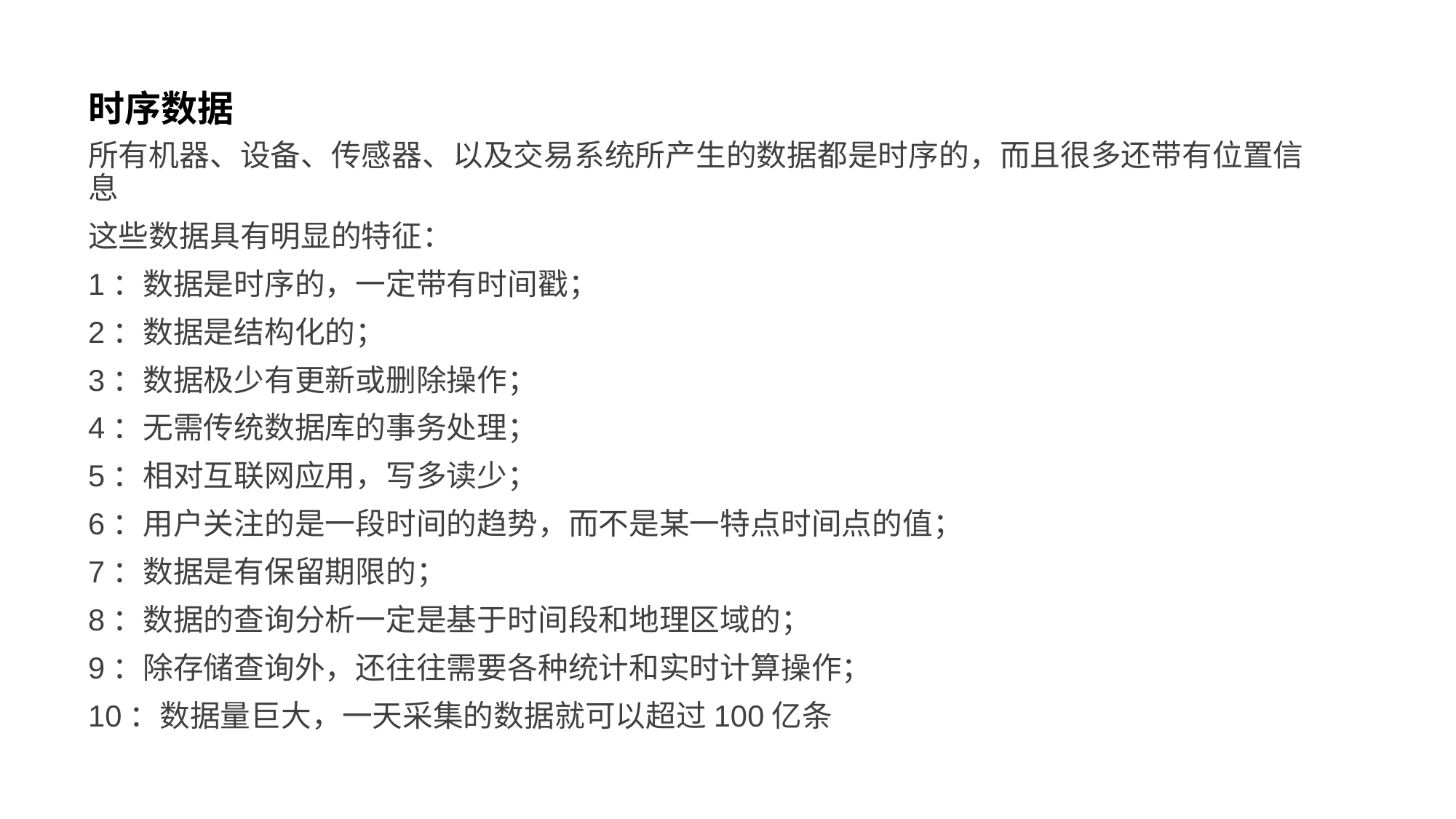

# 时序数据
所有机器、设备、传感器、以及交易系统所产生的数据都是时序的，而且很多还带有位置信息
这些数据具有明显的特征：
1：数据是时序的，一定带有时间戳；
2：数据是结构化的；
3：数据极少有更新或删除操作；
4：无需传统数据库的事务处理；
5：相对互联网应用，写多读少；
6：用户关注的是一段时间的趋势，而不是某一特点时间点的值；
7：数据是有保留期限的；
8：数据的查询分析一定是基于时间段和地理区域的；
9：除存储查询外，还往往需要各种统计和实时计算操作；
10：数据量巨大，一天采集的数据就可以超过100亿条